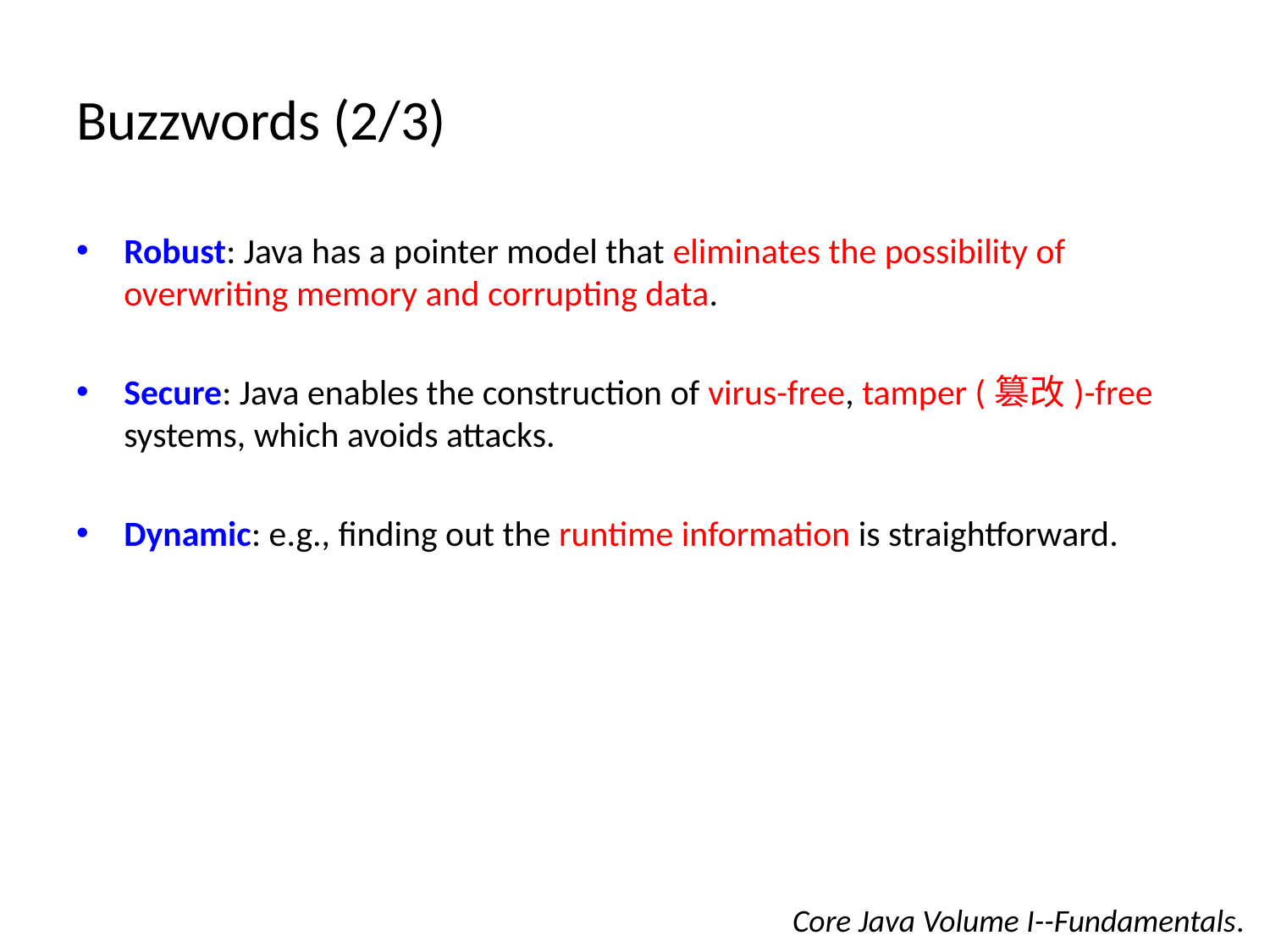

# Buzzwords (2/3)
Robust: Java has a pointer model that eliminates the possibility of overwriting memory and corrupting data.

Secure: Java enables the construction of virus-free, tamper (篡改)-free systems, which avoids attacks.

Dynamic: e.g., finding out the runtime information is straightforward.
Core Java Volume I--Fundamentals.